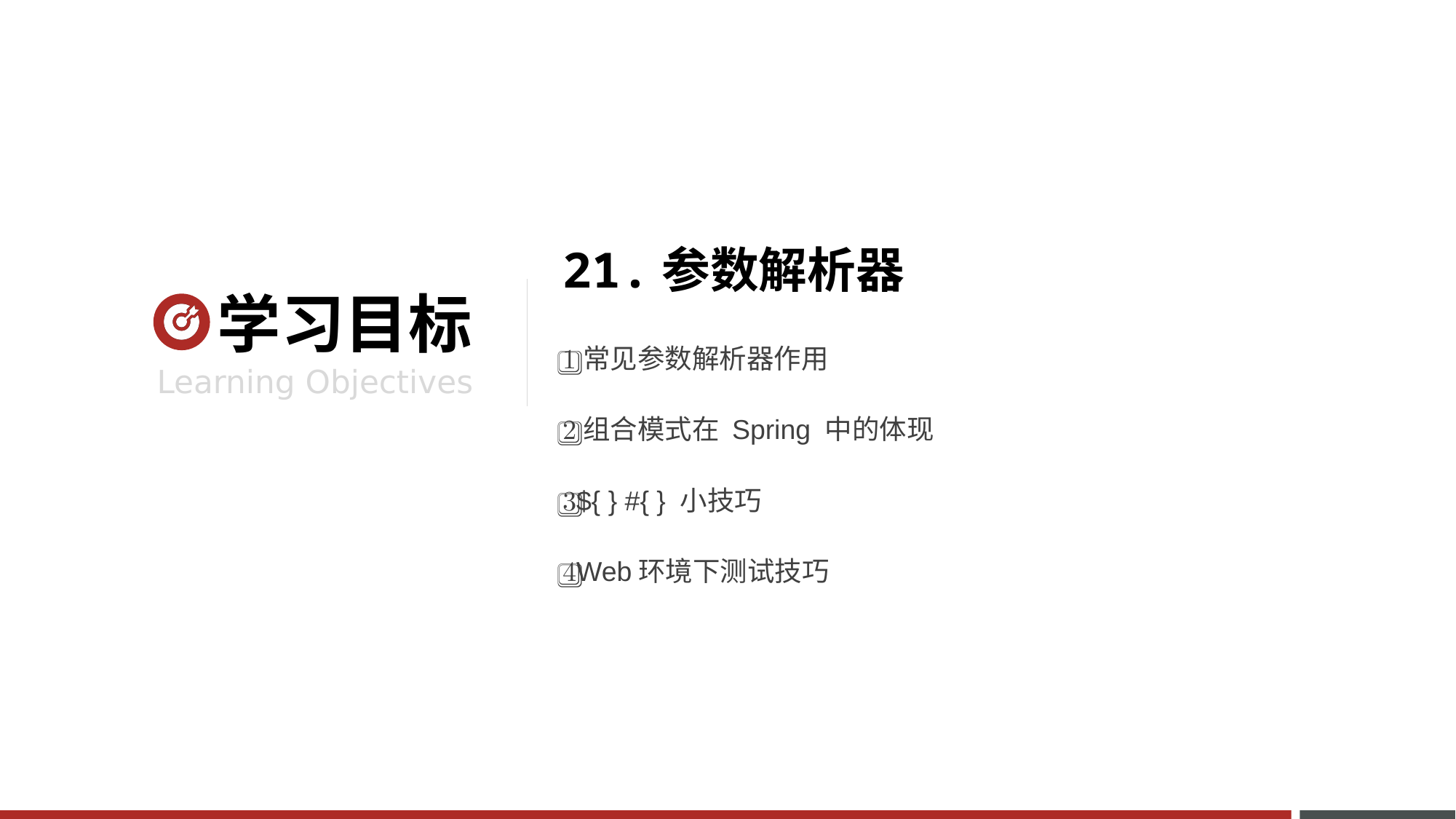

21.参数解析器
1️⃣常见参数解析器作用
2️⃣组合模式在 Spring 中的体现
3️⃣${ } #{ } 小技巧
4️⃣Web环境下测试技巧